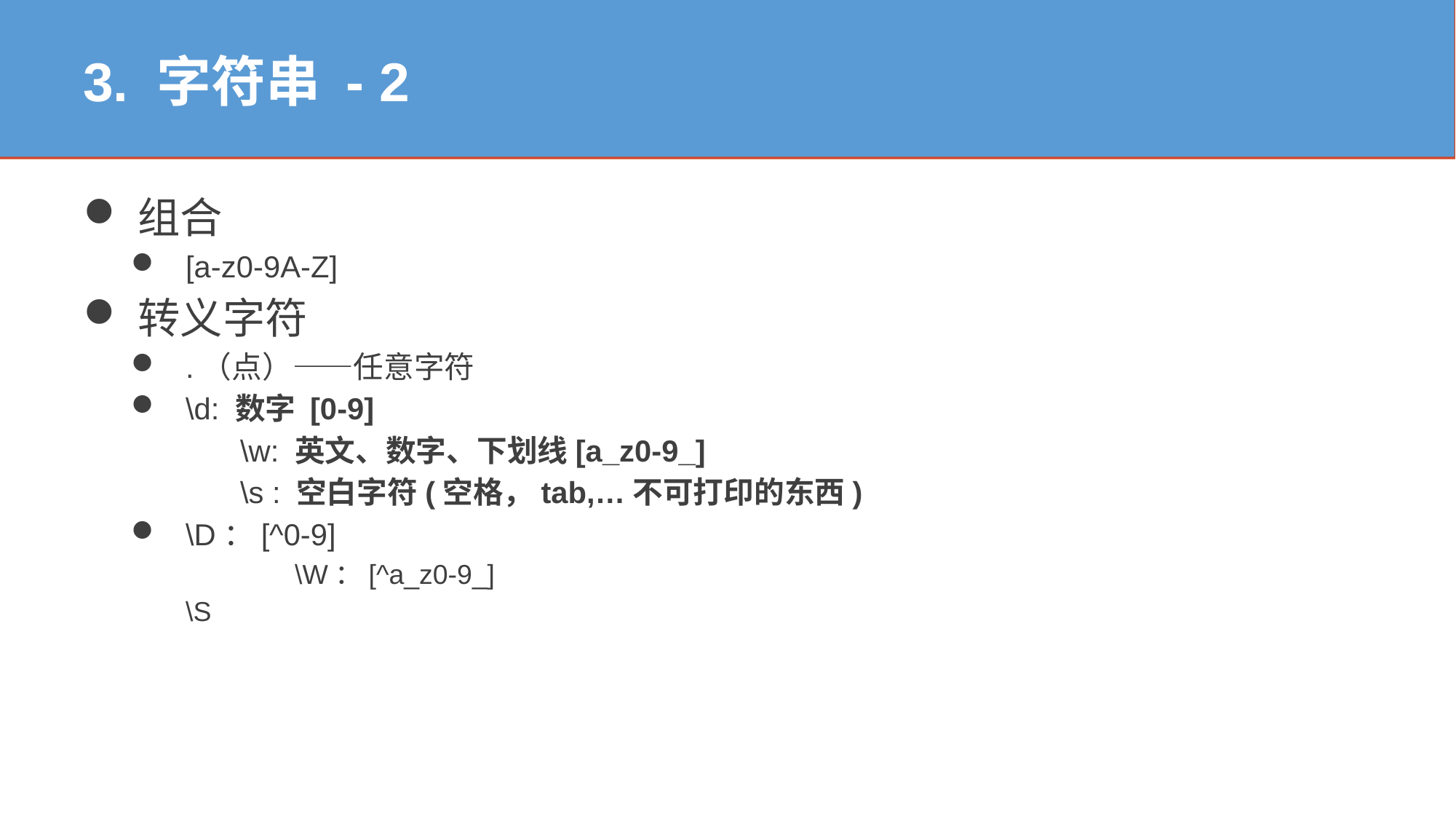

3. 字符串 - 2

组合
[a-z0-9A-Z]
转义字符
.（点）——任意字符
\d: 数字 [0-9]
	\w: 英文、数字、下划线[a_z0-9_]
	\s : 空白字符(空格，tab,…不可打印的东西)
\D：[^0-9]
	\W：[^a_z0-9_]
\S